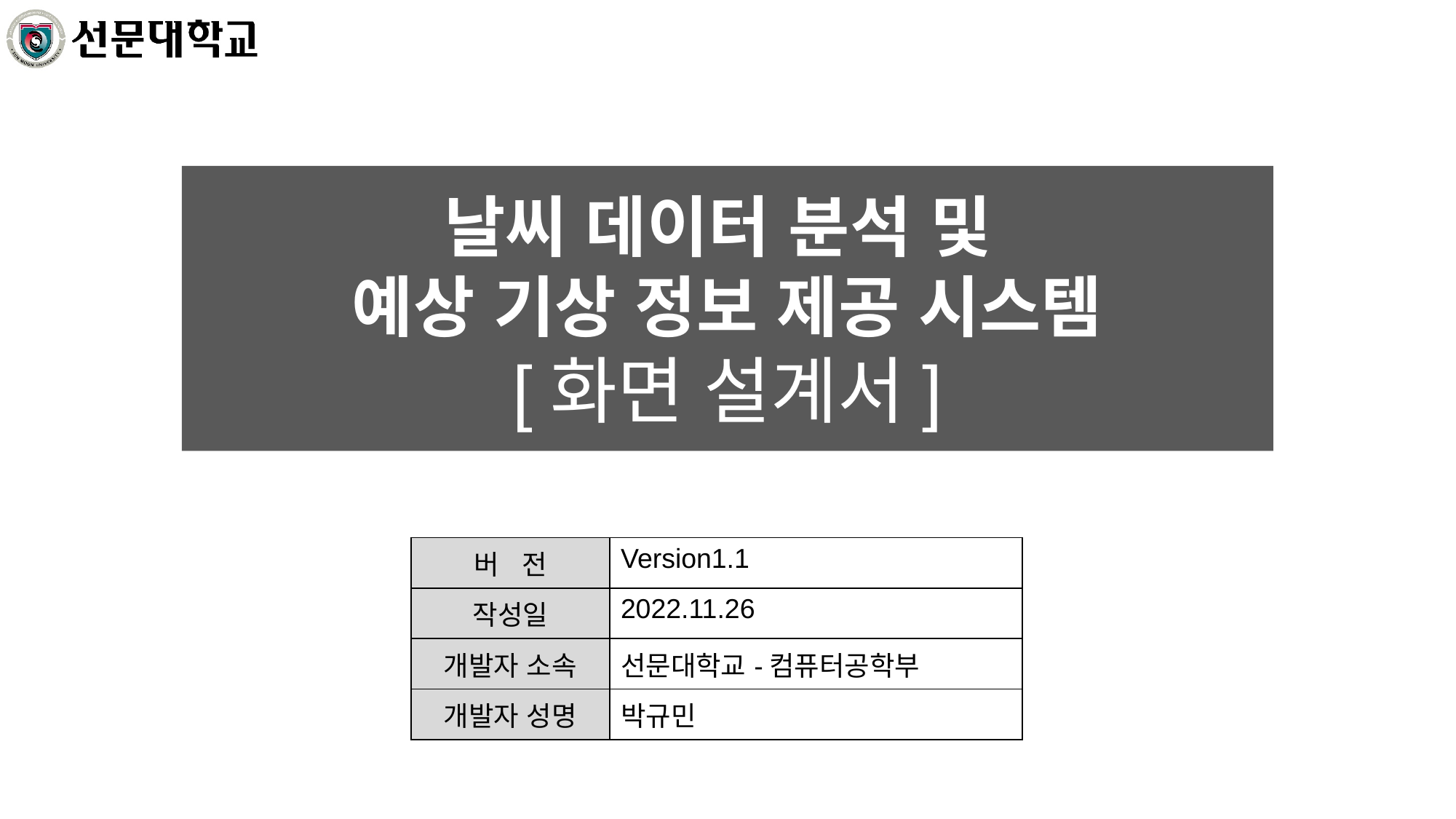

# 날씨 데이터 분석 및 예상 기상 정보 제공 시스템 [화면 설계서]
| 버 전 | Version1.1 |
| --- | --- |
| 작성일 | 2022.11.26 |
| 개발자 소속 | 선문대학교-컴퓨터공학부 |
| 개발자 성명 | 박규민 |